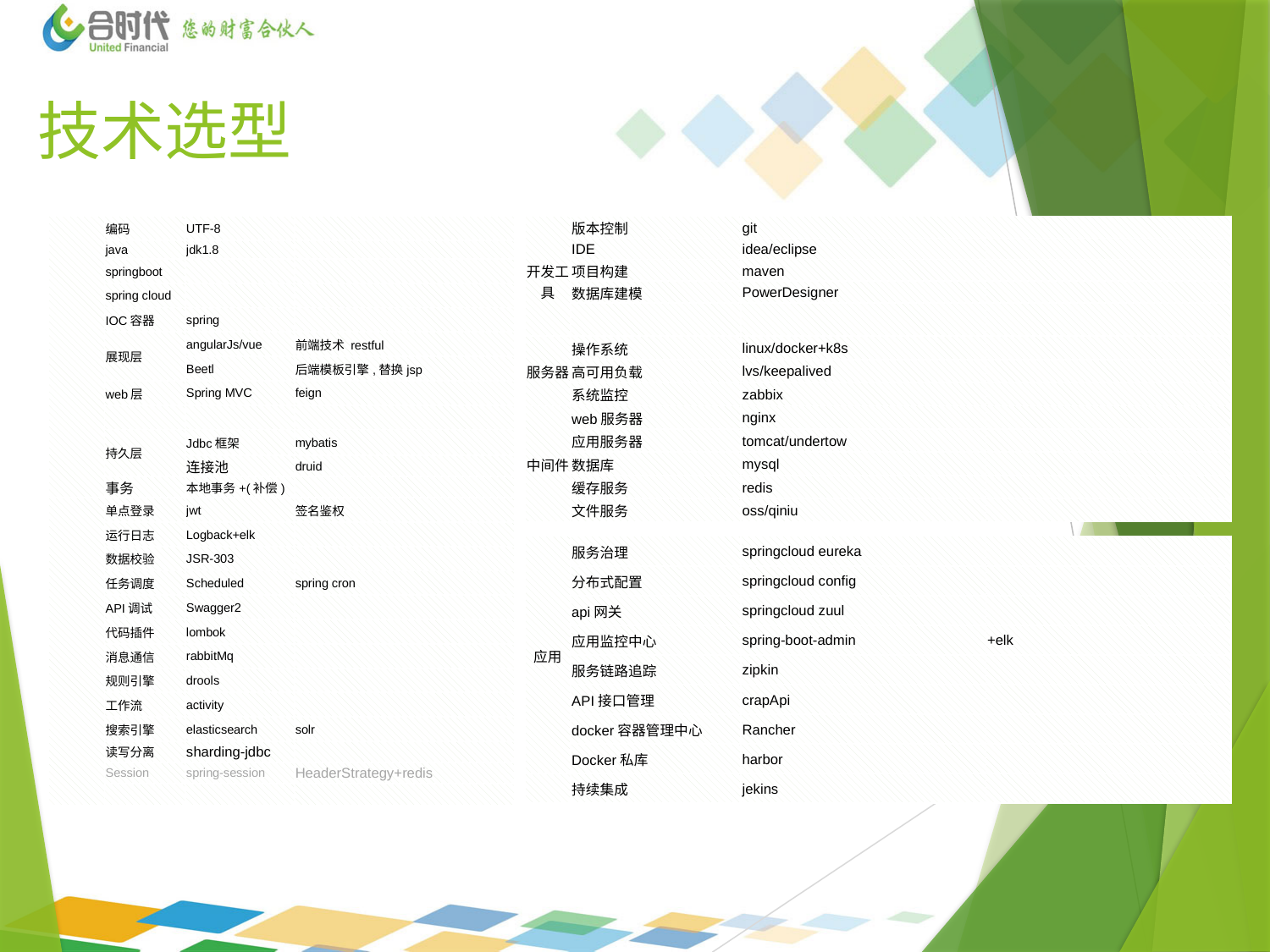

# 技术选型
|  | 编码 | UTF-8 |  |
| --- | --- | --- | --- |
|  | java | jdk1.8 |  |
|  | springboot |  |  |
|  | spring cloud |  |  |
|  | IOC容器 | spring |  |
|  | 展现层 | angularJs/vue | 前端技术 restful |
|  |  | Beetl | 后端模板引擎,替换jsp |
|  | web层 | Spring MVC | feign |
|  |  |  |  |
|  | 持久层 | Jdbc框架 | mybatis |
|  |  | 连接池 | druid |
|  | 事务 | 本地事务+(补偿) |  |
|  | 单点登录 | jwt | 签名鉴权 |
|  | 运行日志 | Logback+elk |  |
|  | 数据校验 | JSR-303 |  |
|  | 任务调度 | Scheduled | spring cron |
|  | API调试 | Swagger2 |  |
|  | 代码插件 | lombok |  |
|  | 消息通信 | rabbitMq |  |
|  | 规则引擎 | drools |  |
|  | 工作流 | activity |  |
|  | 搜索引擎 | elasticsearch | solr |
|  | 读写分离 | sharding-jdbc |  |
|  | Session | spring-session | HeaderStrategy+redis |
|  |  |  |  |
| 开发工具 | 版本控制 | git |  |
| --- | --- | --- | --- |
|  | IDE | idea/eclipse |  |
|  | 项目构建 | maven |  |
|  | 数据库建模 | PowerDesigner |  |
|  |  |  |  |
| 服务器 | 操作系统 | linux/docker+k8s |  |
| --- | --- | --- | --- |
|  | 高可用负载 | lvs/keepalived |  |
|  | 系统监控 | zabbix |  |
| 中间件 | web服务器 | nginx |  |
|  | 应用服务器 | tomcat/undertow |  |
|  | 数据库 | mysql |  |
|  | 缓存服务 | redis |  |
|  | 文件服务 | oss/qiniu |  |
| 应用 | 服务治理 | springcloud eureka |  |
| --- | --- | --- | --- |
|  | 分布式配置 | springcloud config |  |
|  | api网关 | springcloud zuul |  |
|  | 应用监控中心 | spring-boot-admin | +elk |
|  | 服务链路追踪 | zipkin |  |
|  | API接口管理 | crapApi |  |
|  | docker容器管理中心 | Rancher |  |
|  | Docker私库 | harbor |  |
|  | 持续集成 | jekins |  |